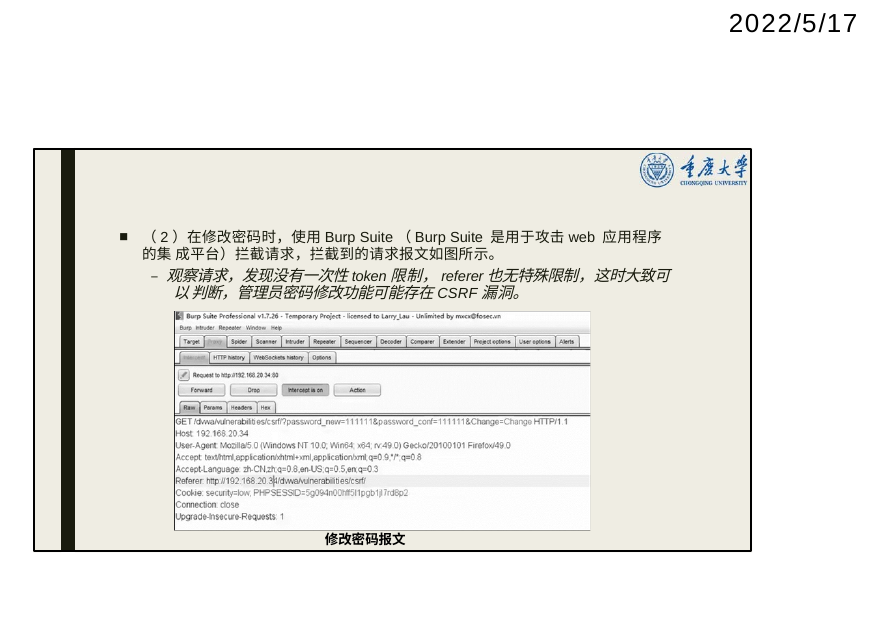

# 2022/5/17

（2）在修改密码时，使用Burp Suite（Burp Suite 是用于攻击web 应用程序的集 成平台）拦截请求，拦截到的请求报文如图所示。
– 观察请求，发现没有一次性token限制，referer也无特殊限制，这时大致可以 判断，管理员密码修改功能可能存在CSRF漏洞。

修改密码报文